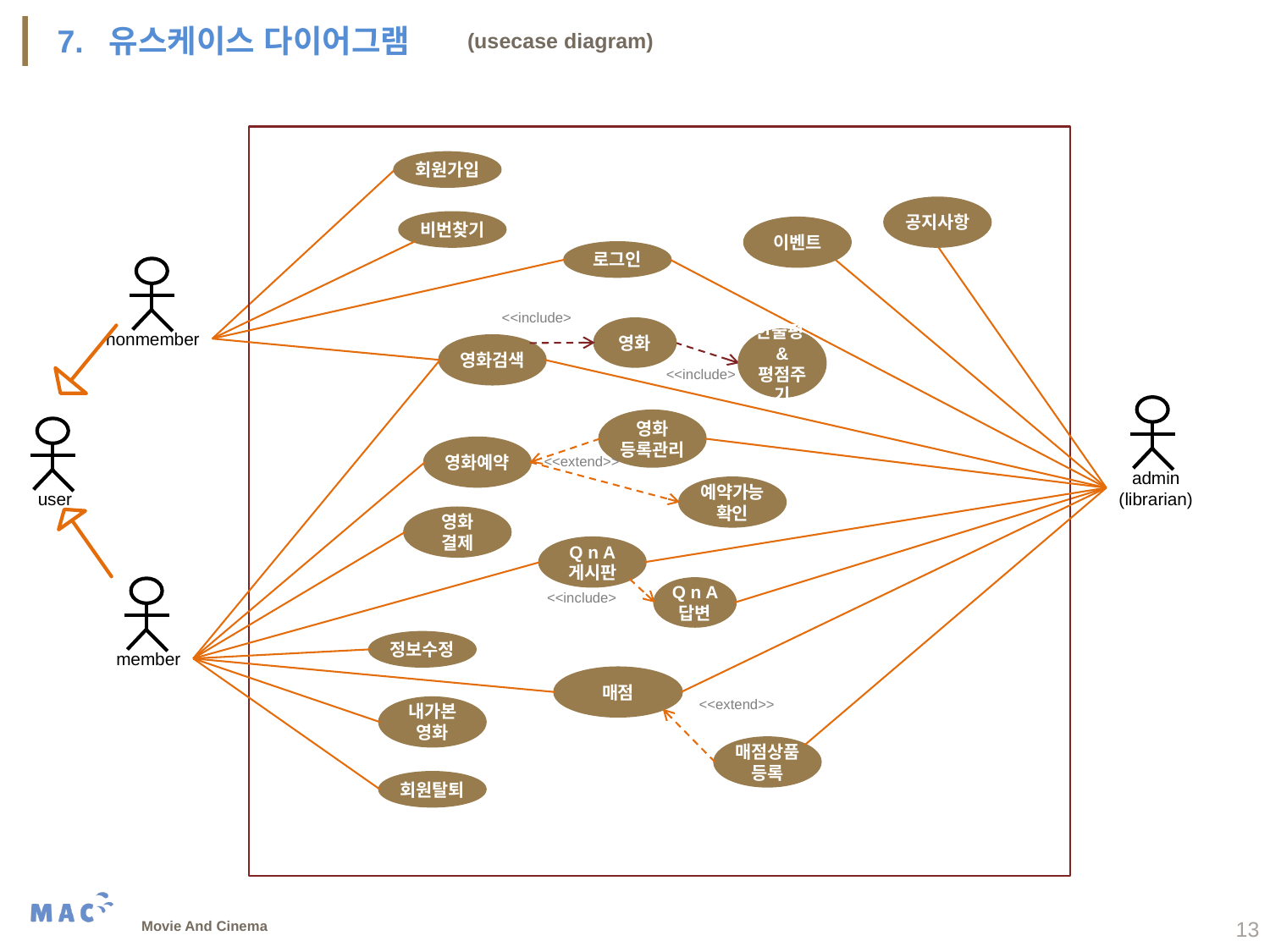

7.  유스케이스 다이어그램
(usecase diagram)

회원가입
공지사항
비번찾기
이벤트
로그인

nonmember
<<include>

영화
한줄평& 평점주기
영화검색
<<include>

admin
(librarian)
영화
등록관리

user
영화예약
<<extend>>
예약가능확인

영화
결제
Q n A
게시판

member
Q n A 답변
<<include>
정보수정
매점
<<extend>>
내가본 영화
매점상품등록
회원탈퇴
13